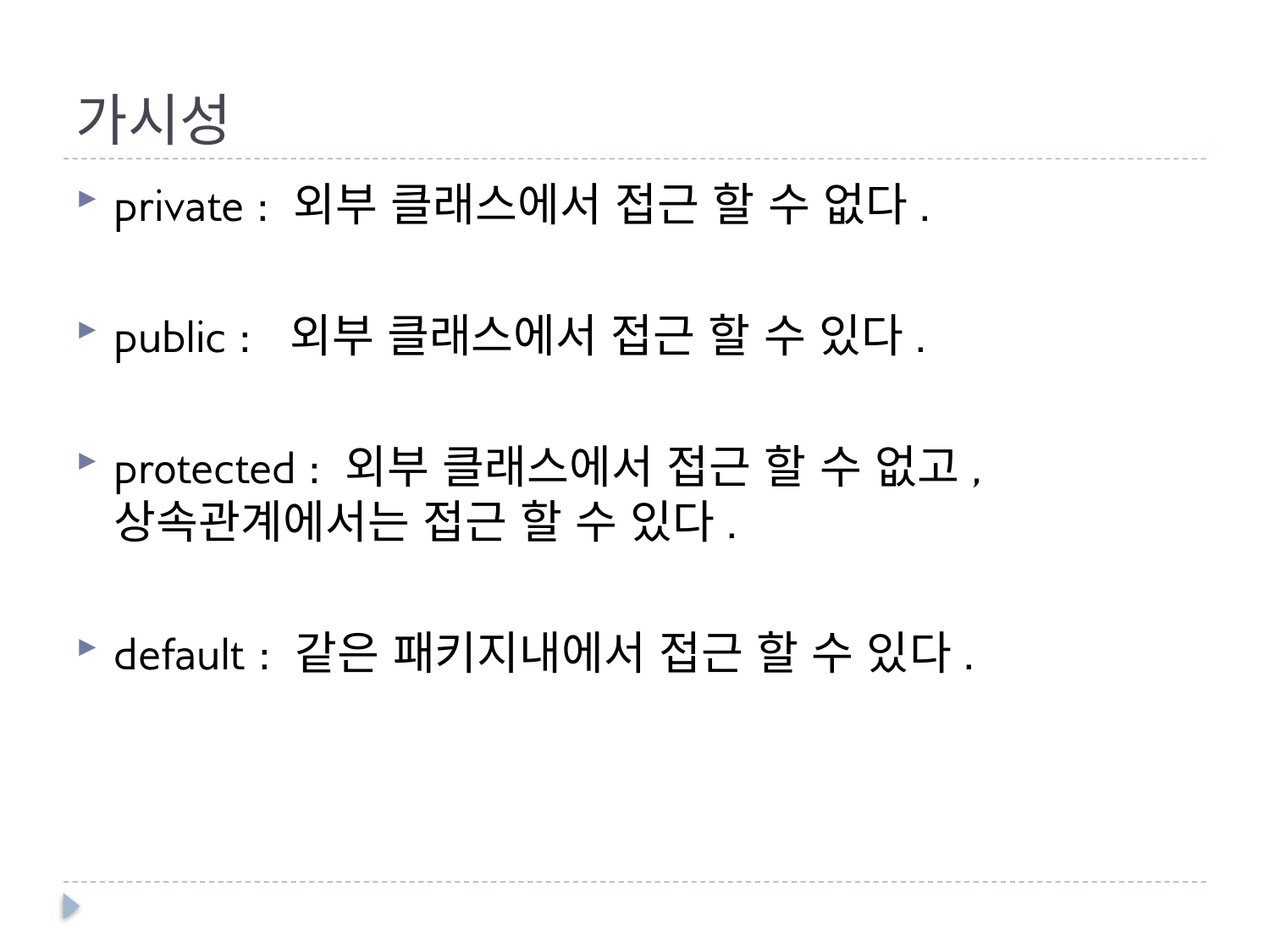

# 가시성
private : 외부 클래스에서 접근 할 수 없다.

public :  외부 클래스에서 접근 할 수 있다.

protected : 외부 클래스에서 접근 할 수 없고, 상속관계에서는 접근 할 수 있다.

default : 같은 패키지내에서 접근 할 수 있다.